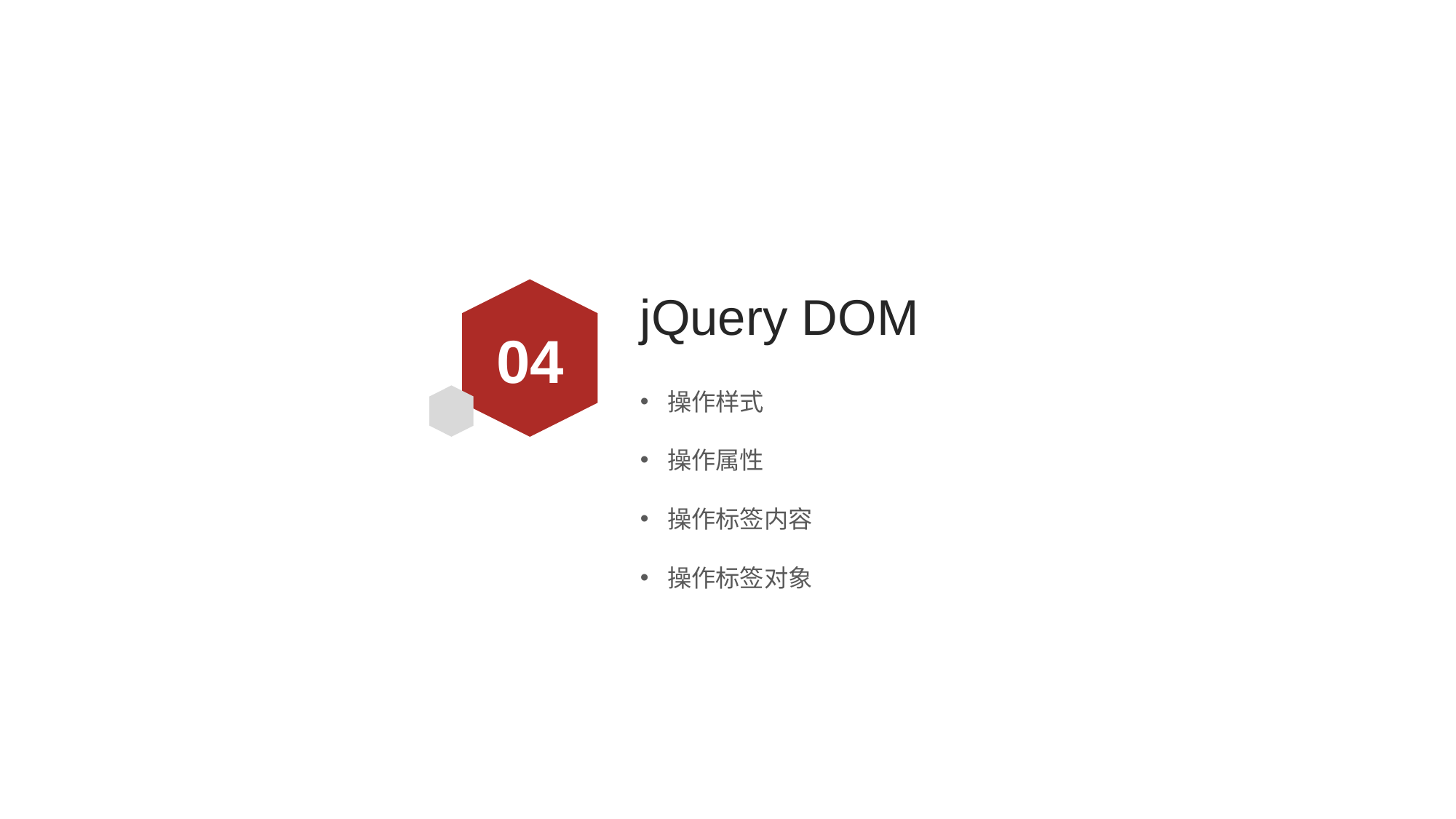

# jQuery DOM
04
操作样式
操作属性
操作标签内容
操作标签对象